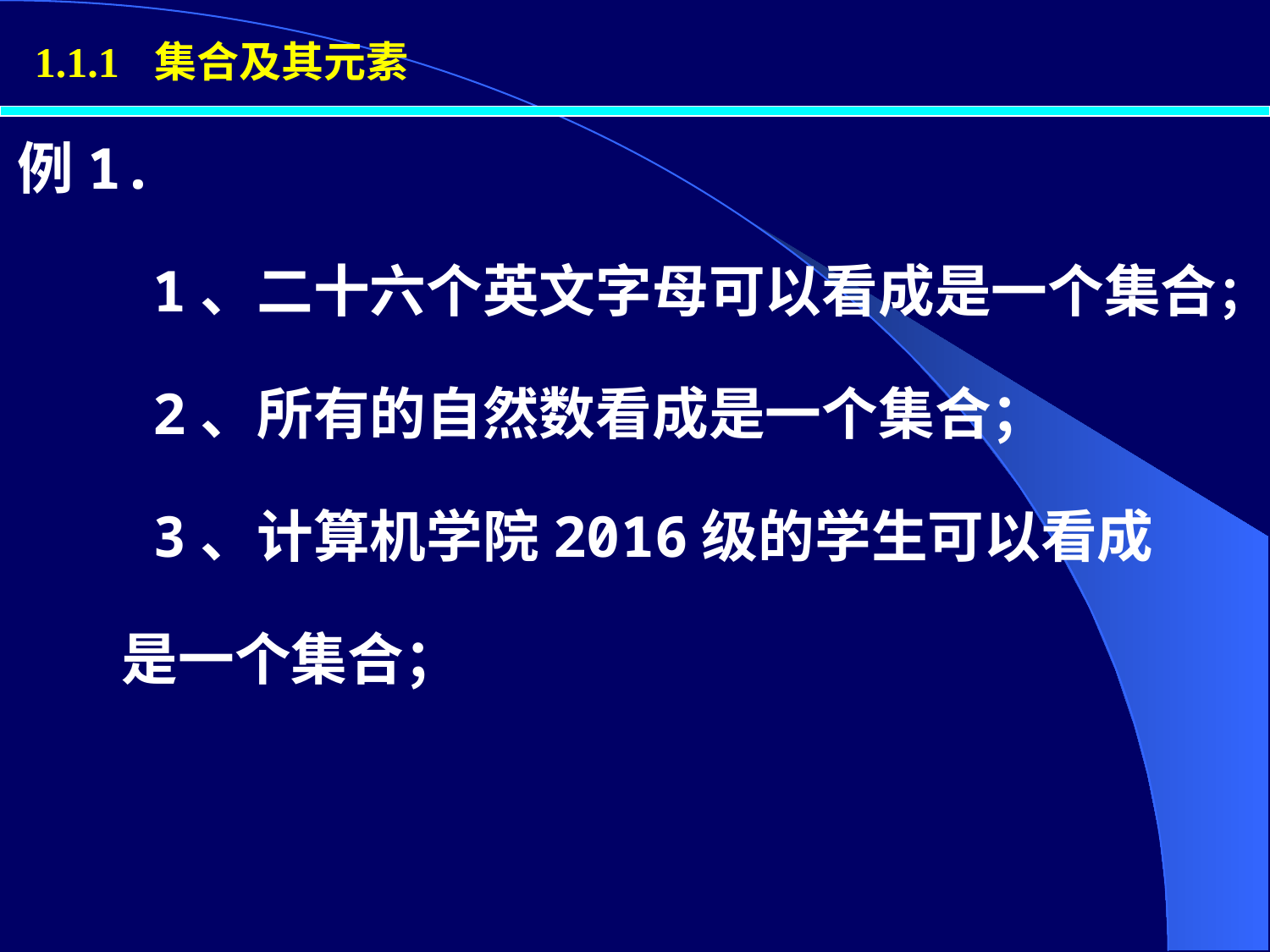

1.1.1 集合及其元素

例1.
    1、二十六个英文字母可以看成是一个集合；
    2、所有的自然数看成是一个集合；
    3、计算机学院2016级的学生可以看成
       是一个集合；